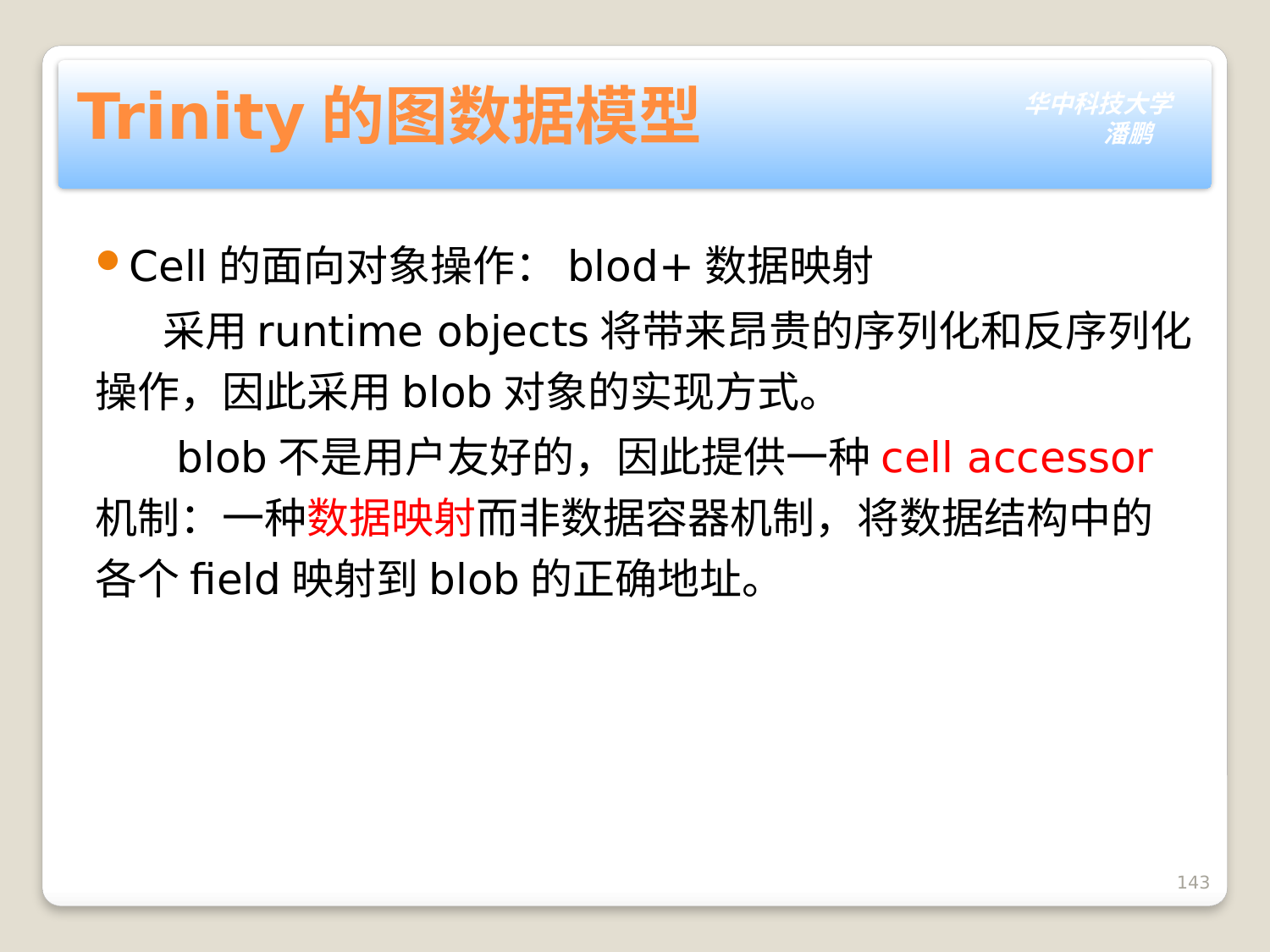

# Trinity的图数据模型
Cell的面向对象操作：blod+数据映射
      采用runtime objects将带来昂贵的序列化和反序列化操作，因此采用blob对象的实现方式。
      blob不是用户友好的，因此提供一种cell accessor机制：一种数据映射而非数据容器机制，将数据结构中的各个field映射到blob的正确地址。
143